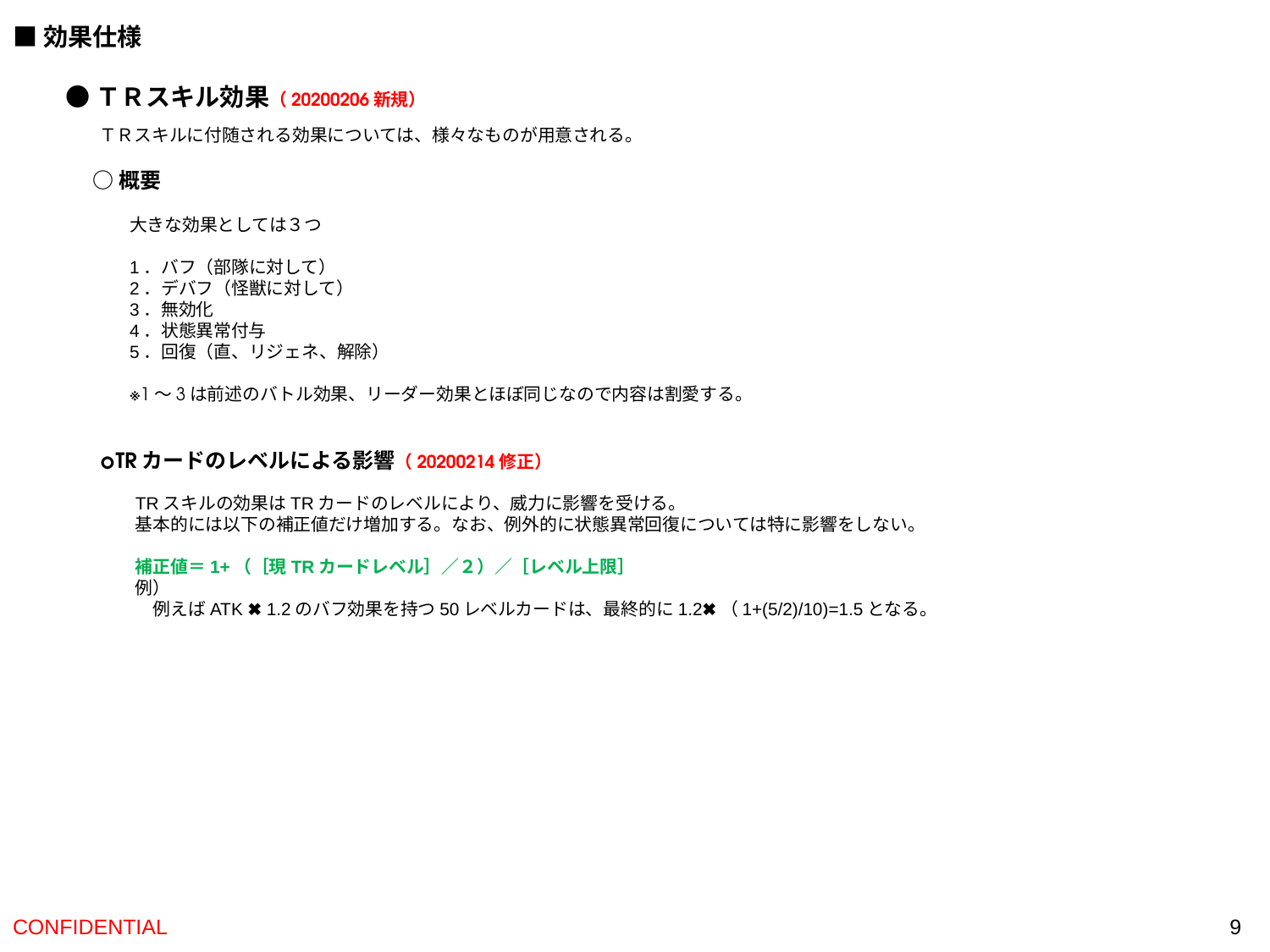

■効果仕様
●ＴＲスキル効果（20200206新規）
ＴＲスキルに付随される効果については、様々なものが用意される。
○概要
大きな効果としては３つ

1．バフ（部隊に対して）
2．デバフ（怪獣に対して）
3．無効化
4．状態異常付与
5．回復（直、リジェネ、解除）

※1～3は前述のバトル効果、リーダー効果とほぼ同じなので内容は割愛する。
○TRカードのレベルによる影響（20200214修正）
TRスキルの効果はTRカードのレベルにより、威力に影響を受ける。
基本的には以下の補正値だけ増加する。なお、例外的に状態異常回復については特に影響をしない。

補正値＝1+（［現TRカードレベル］／２）／［レベル上限］
例）
　例えばATK ✖️ 1.2のバフ効果を持つ50レベルカードは、最終的に1.2✖️（1+(5/2)/10)=1.5となる。
9
CONFIDENTIAL